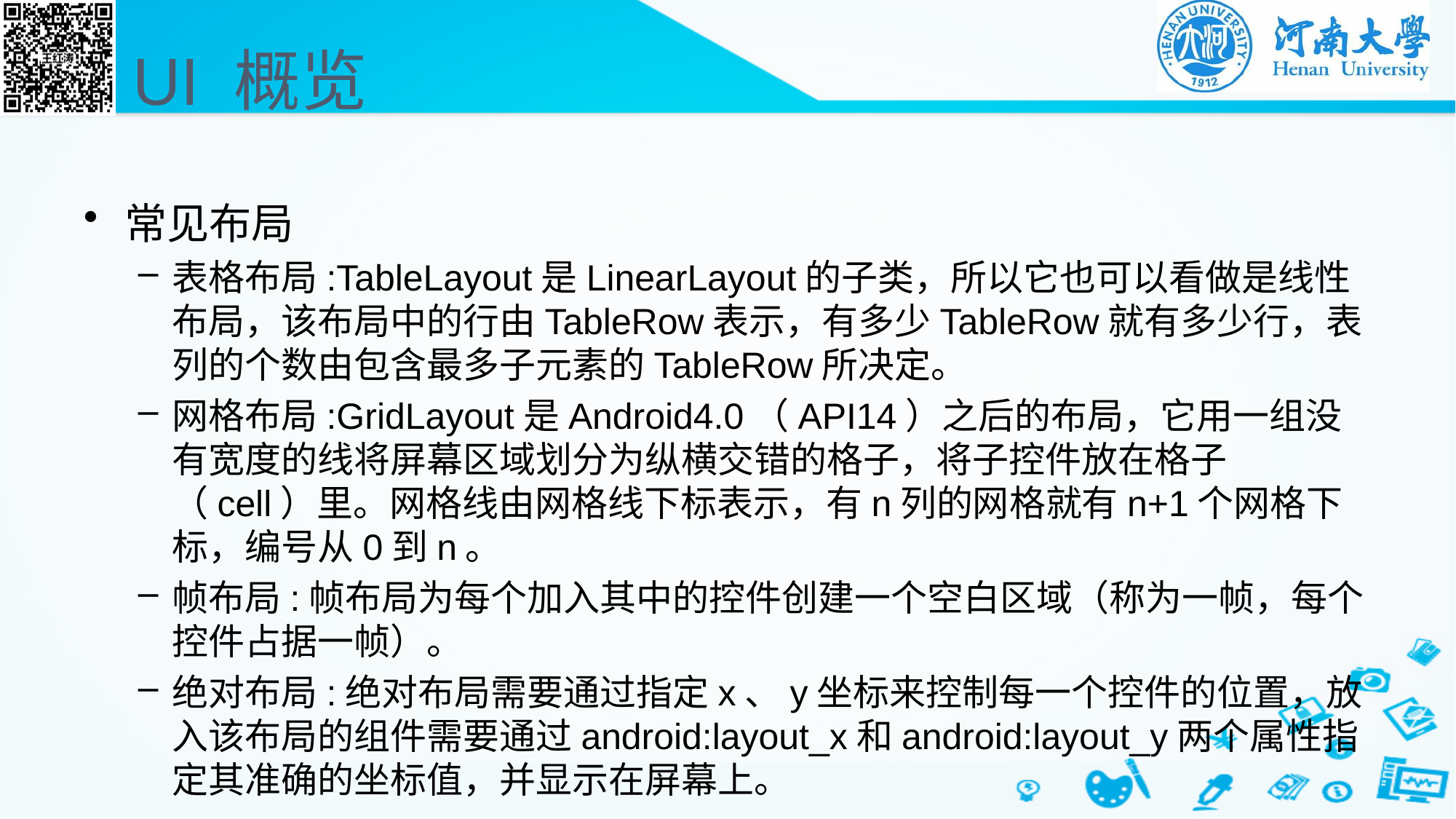

# UI 概览
常见布局
表格布局:TableLayout是LinearLayout的子类，所以它也可以看做是线性布局，该布局中的行由TableRow表示，有多少TableRow就有多少行，表列的个数由包含最多子元素的TableRow所决定。
网格布局:GridLayout是Android4.0（API14）之后的布局，它用一组没有宽度的线将屏幕区域划分为纵横交错的格子，将子控件放在格子（cell）里。网格线由网格线下标表示，有n列的网格就有n+1个网格下标，编号从0到n。
帧布局:帧布局为每个加入其中的控件创建一个空白区域（称为一帧，每个控件占据一帧）。
绝对布局:绝对布局需要通过指定x、y坐标来控制每一个控件的位置，放入该布局的组件需要通过android:layout_x和android:layout_y两个属性指定其准确的坐标值，并显示在屏幕上。